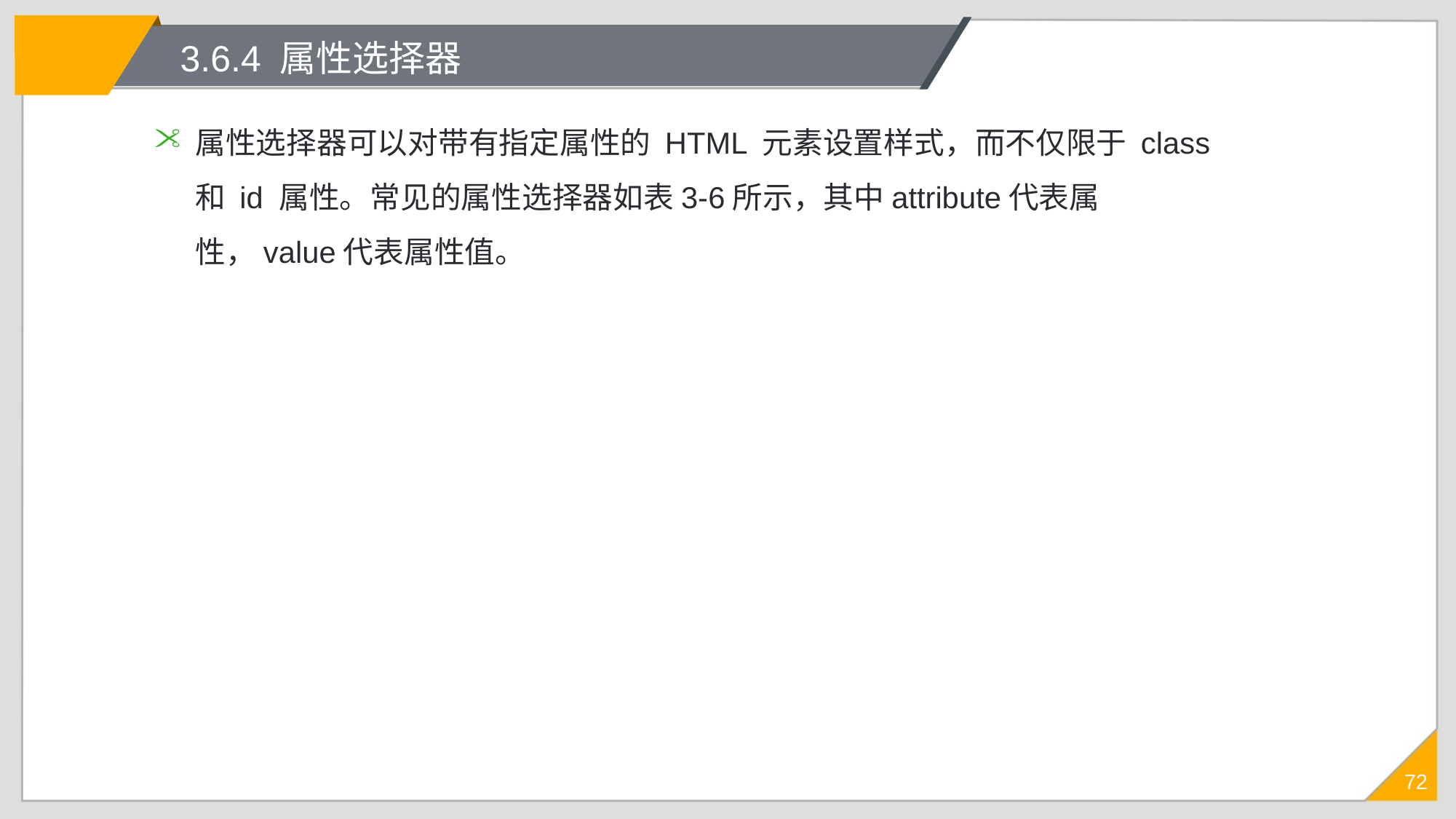

# 3.6.4 属性选择器
属性选择器可以对带有指定属性的 HTML 元素设置样式，而不仅限于 class 和 id 属性。常见的属性选择器如表3-6所示，其中attribute代表属性，value代表属性值。